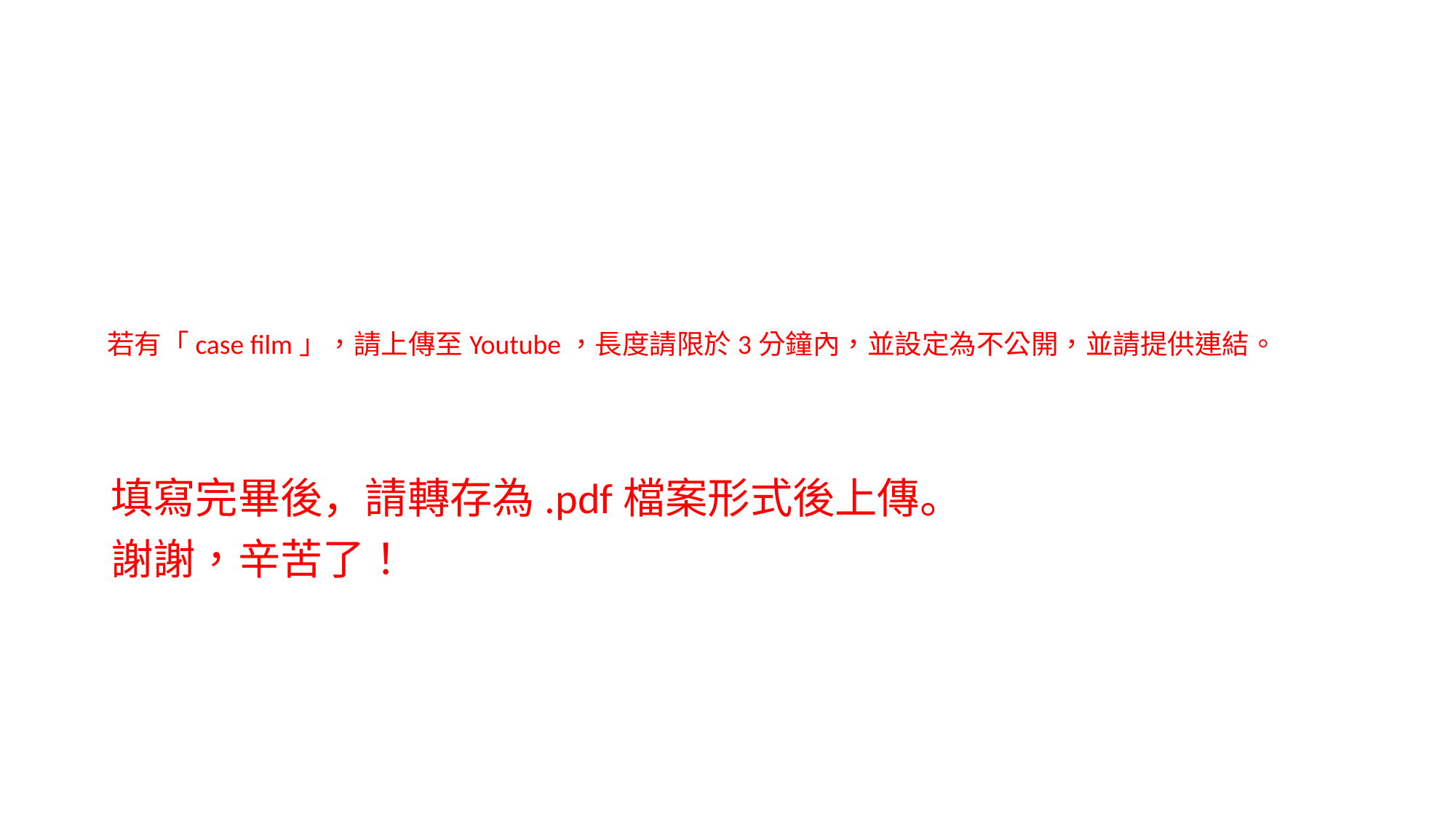

#
若有「case film」，請上傳至Youtube，長度請限於3分鐘內，並設定為不公開，並請提供連結。
填寫完畢後，請轉存為.pdf檔案形式後上傳。
謝謝，辛苦了！